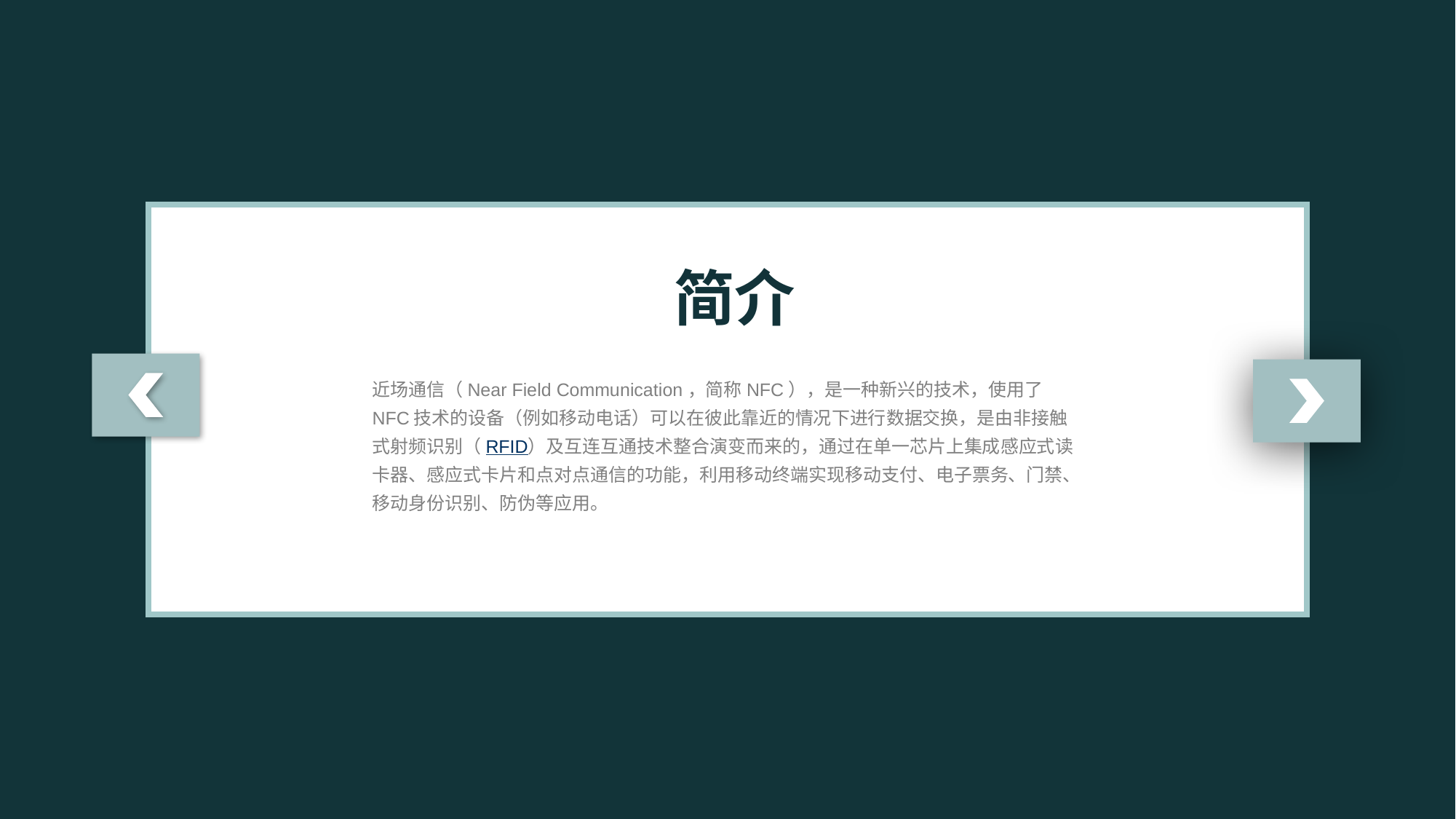

简介

近场通信（Near Field Communication，简称NFC），是一种新兴的技术，使用了NFC技术的设备（例如移动电话）可以在彼此靠近的情况下进行数据交换，是由非接触式射频识别（RFID）及互连互通技术整合演变而来的，通过在单一芯片上集成感应式读卡器、感应式卡片和点对点通信的功能，利用移动终端实现移动支付、电子票务、门禁、移动身份识别、防伪等应用。